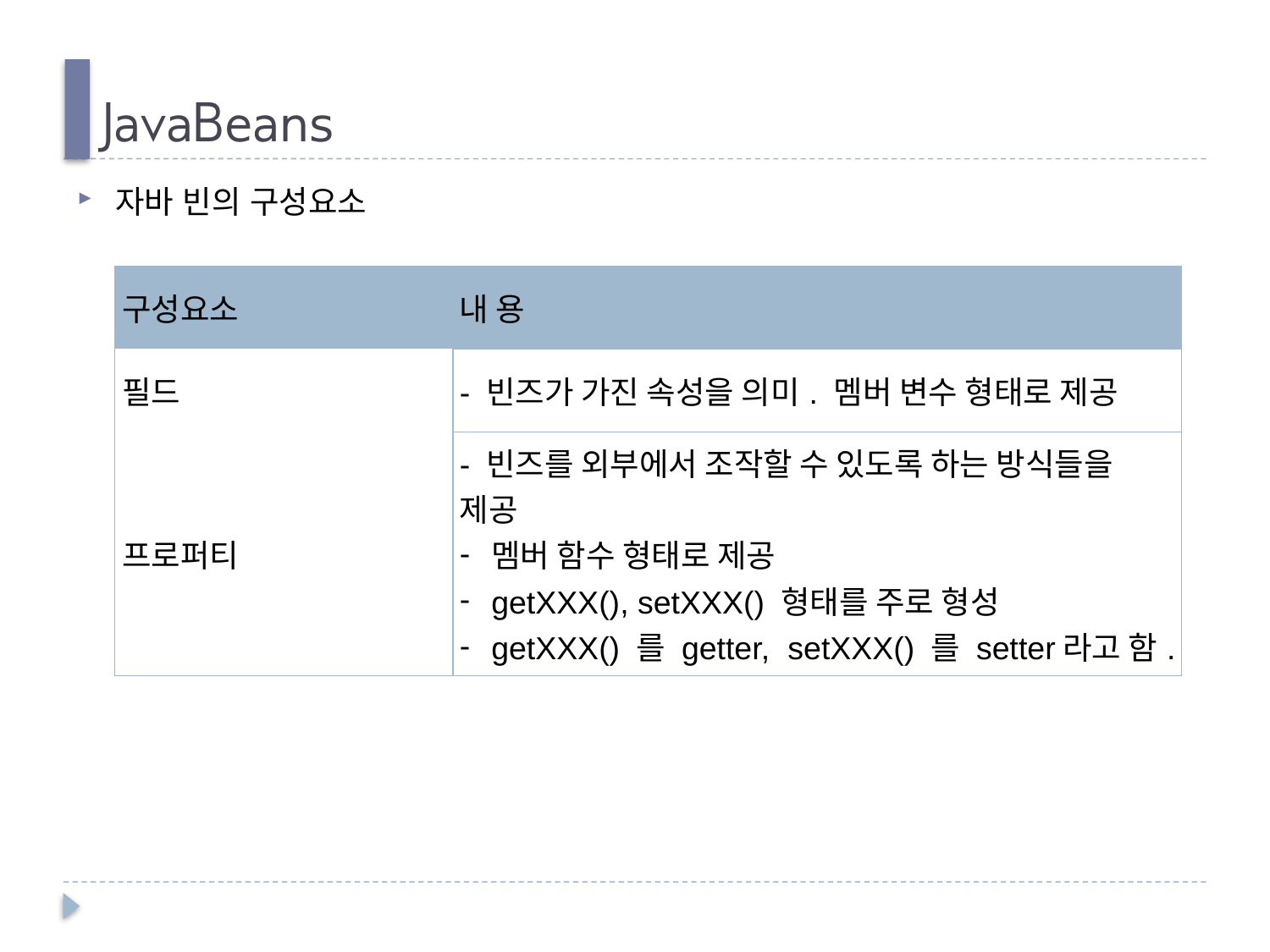

# JavaBeans
자바 빈의 구성요소

| 구성요소 | 내 용 |
| --- | --- |
| 필드 | - 빈즈가 가진 속성을 의미. 멤버 변수 형태로 제공 |
| 프로퍼티 | - 빈즈를 외부에서 조작할 수 있도록 하는 방식들을 제공 멤버 함수 형태로 제공 getXXX(), setXXX() 형태를 주로 형성 getXXX() 를 getter, setXXX() 를 setter라고 함. |